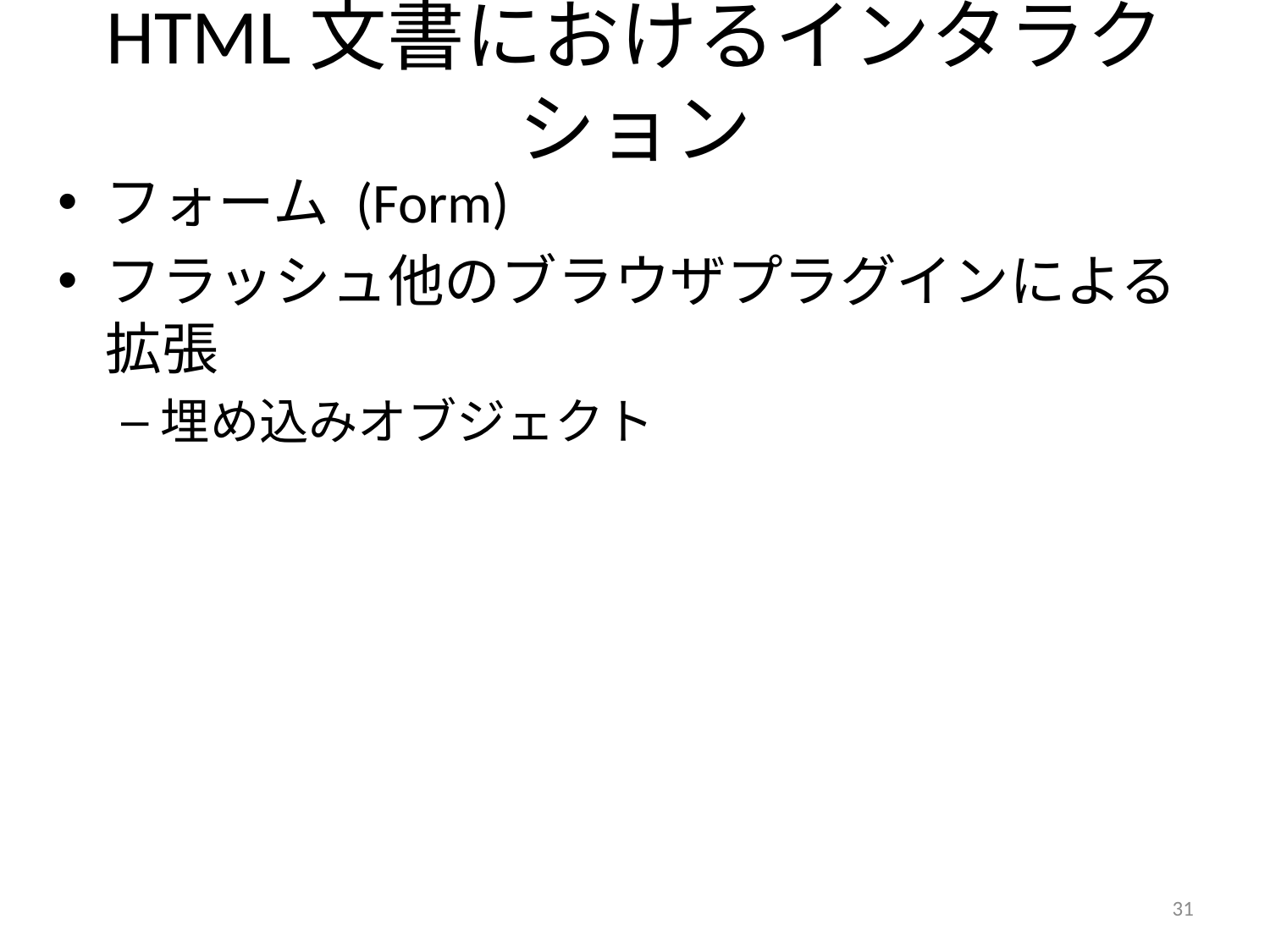

# HTML文書におけるインタラクション
フォーム (Form)
フラッシュ他のブラウザプラグインによる拡張
埋め込みオブジェクト

31